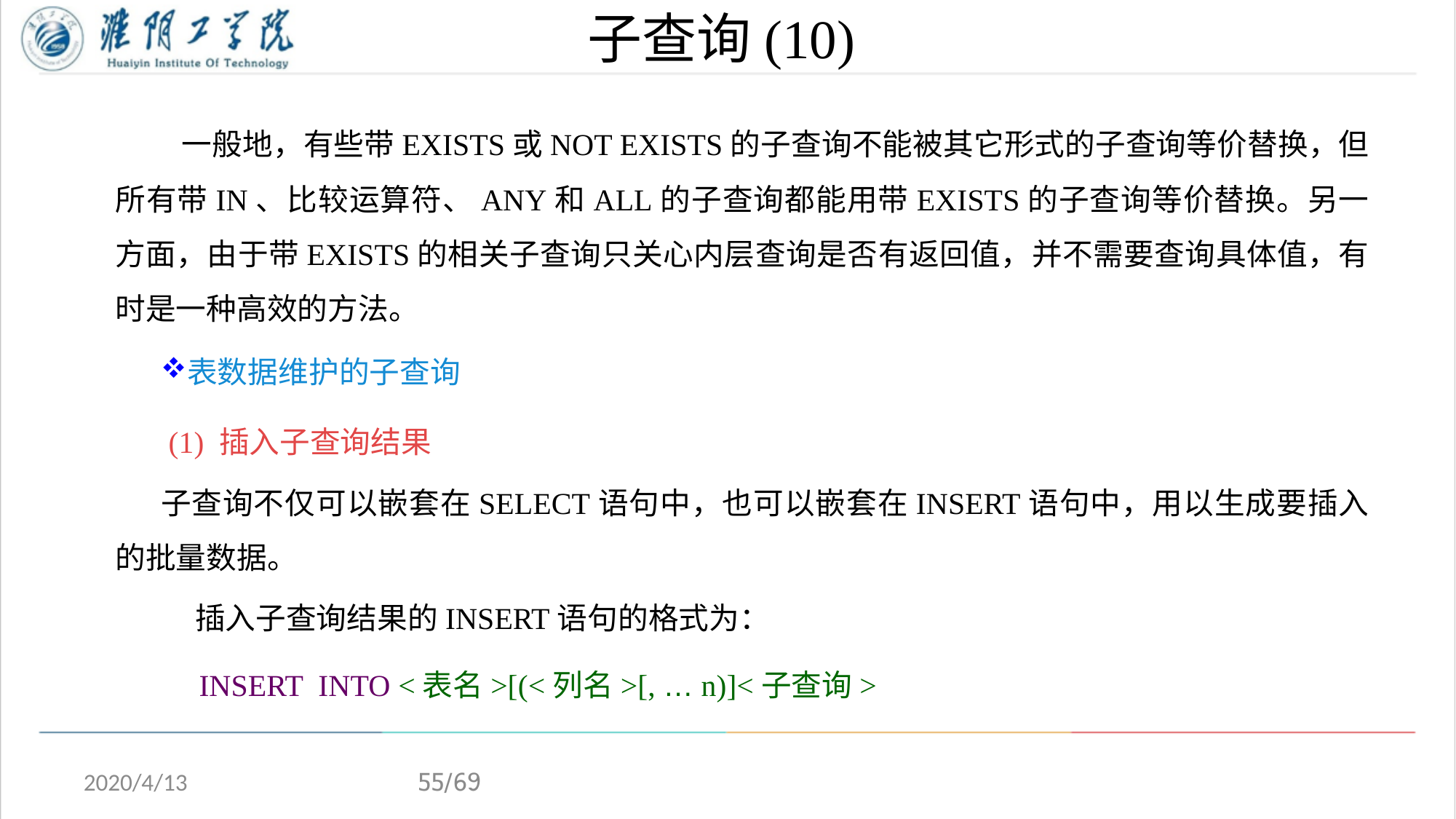

# 子查询(10)
  一般地，有些带EXISTS或NOT EXISTS的子查询不能被其它形式的子查询等价替换，但所有带IN、比较运算符、ANY和ALL的子查询都能用带EXISTS的子查询等价替换。另一方面，由于带EXISTS的相关子查询只关心内层查询是否有返回值，并不需要查询具体值，有时是一种高效的方法。
表数据维护的子查询
 (1) 插入子查询结果
子查询不仅可以嵌套在SELECT语句中，也可以嵌套在INSERT语句中，用以生成要插入的批量数据。
    插入子查询结果的INSERT语句的格式为：
     INSERT  INTO <表名>[(<列名>[, … n)]<子查询>
55/69
2020/4/13